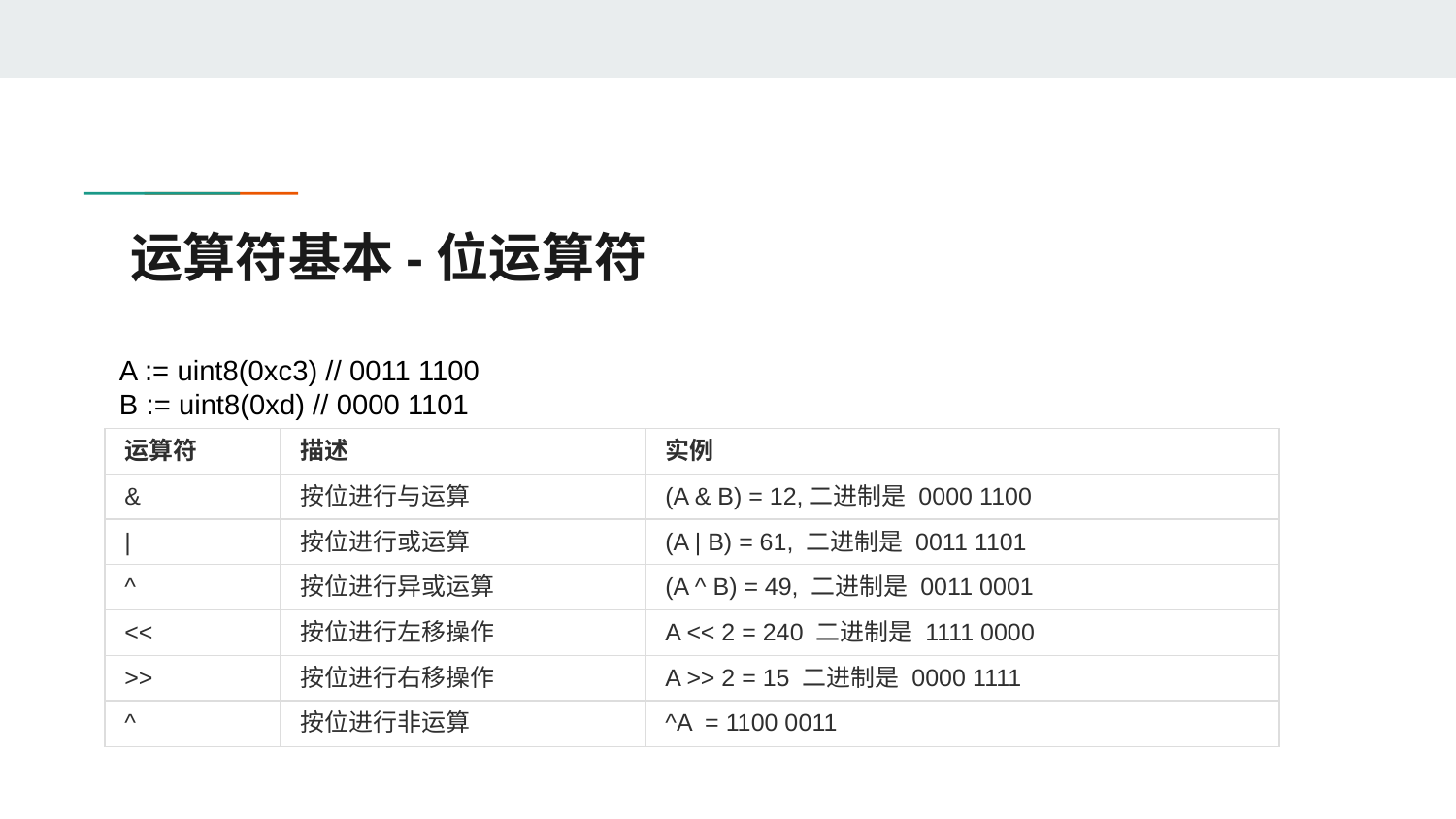

# 运算符基本-位运算符

A := uint8(0xc3) // 0011 1100
B := uint8(0xd) // 0000 1101

| 运算符 | 描述 | 实例 |
| --- | --- | --- |
| & | 按位进行与运算 | (A & B) = 12,二进制是 0000 1100 |
| | | 按位进行或运算 | (A | B) = 61, 二进制是 0011 1101 |
| ^ | 按位进行异或运算 | (A ^ B) = 49, 二进制是 0011 0001 |
| << | 按位进行左移操作 | A << 2 = 240 二进制是 1111 0000 |
| >> | 按位进行右移操作 | A >> 2 = 15 二进制是 0000 1111 |
| ^ | 按位进行非运算 | ^A = 1100 0011 |